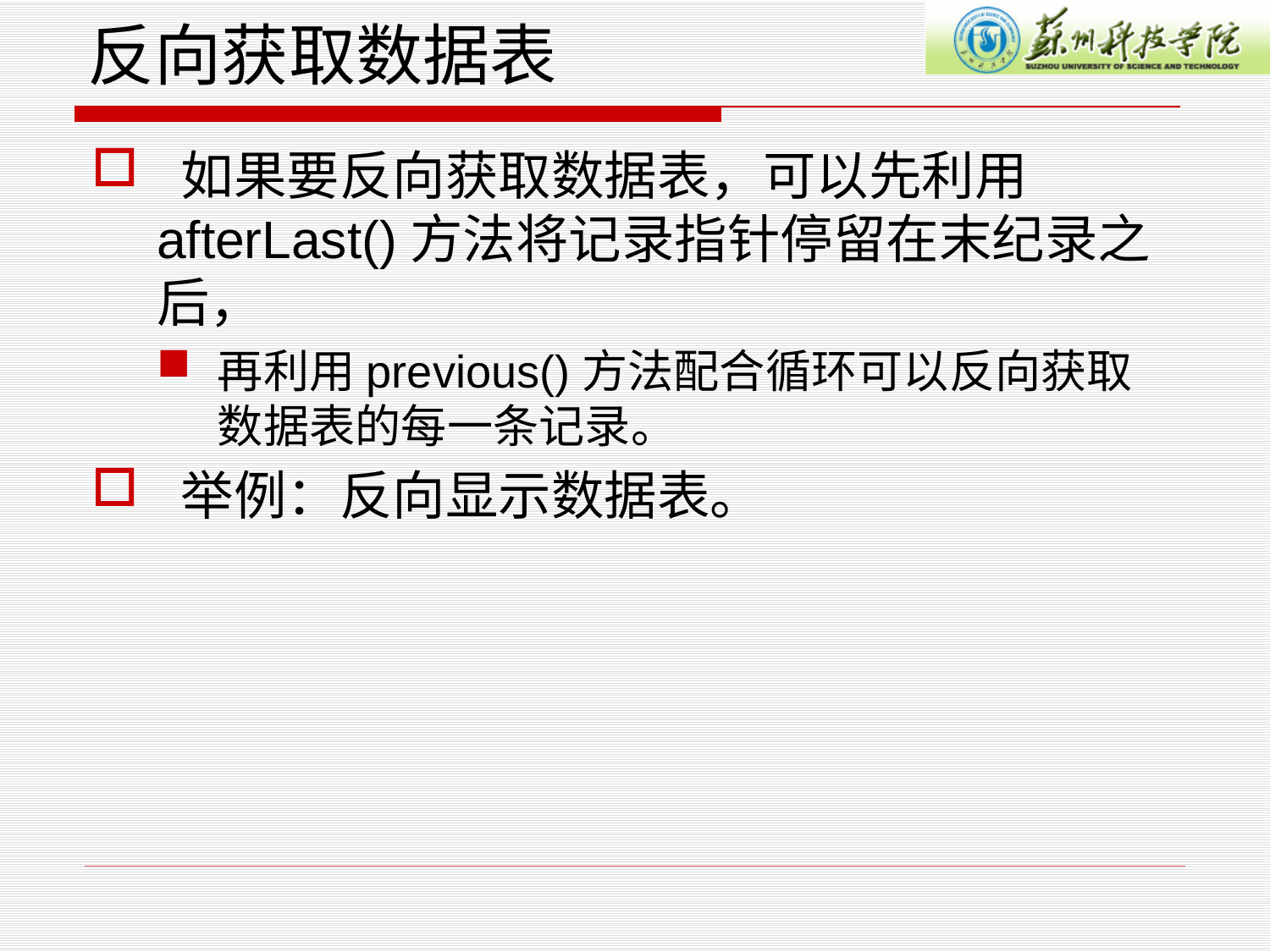

# 反向获取数据表
 如果要反向获取数据表，可以先利用afterLast()方法将记录指针停留在末纪录之后，
再利用previous()方法配合循环可以反向获取数据表的每一条记录。
 举例：反向显示数据表。